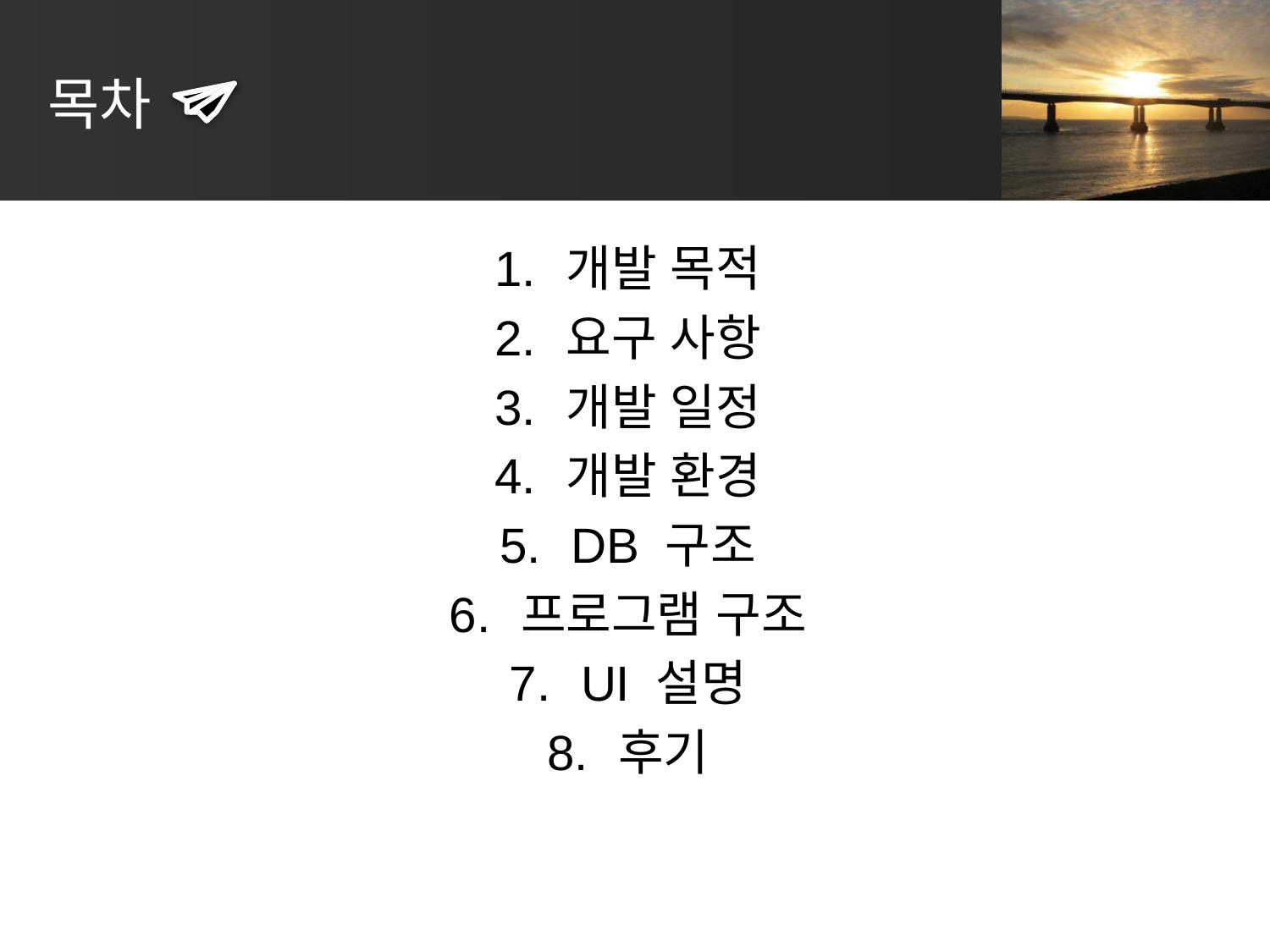

# 목차

개발 목적
요구 사항
개발 일정
개발 환경
DB 구조
프로그램 구조
UI 설명
후기